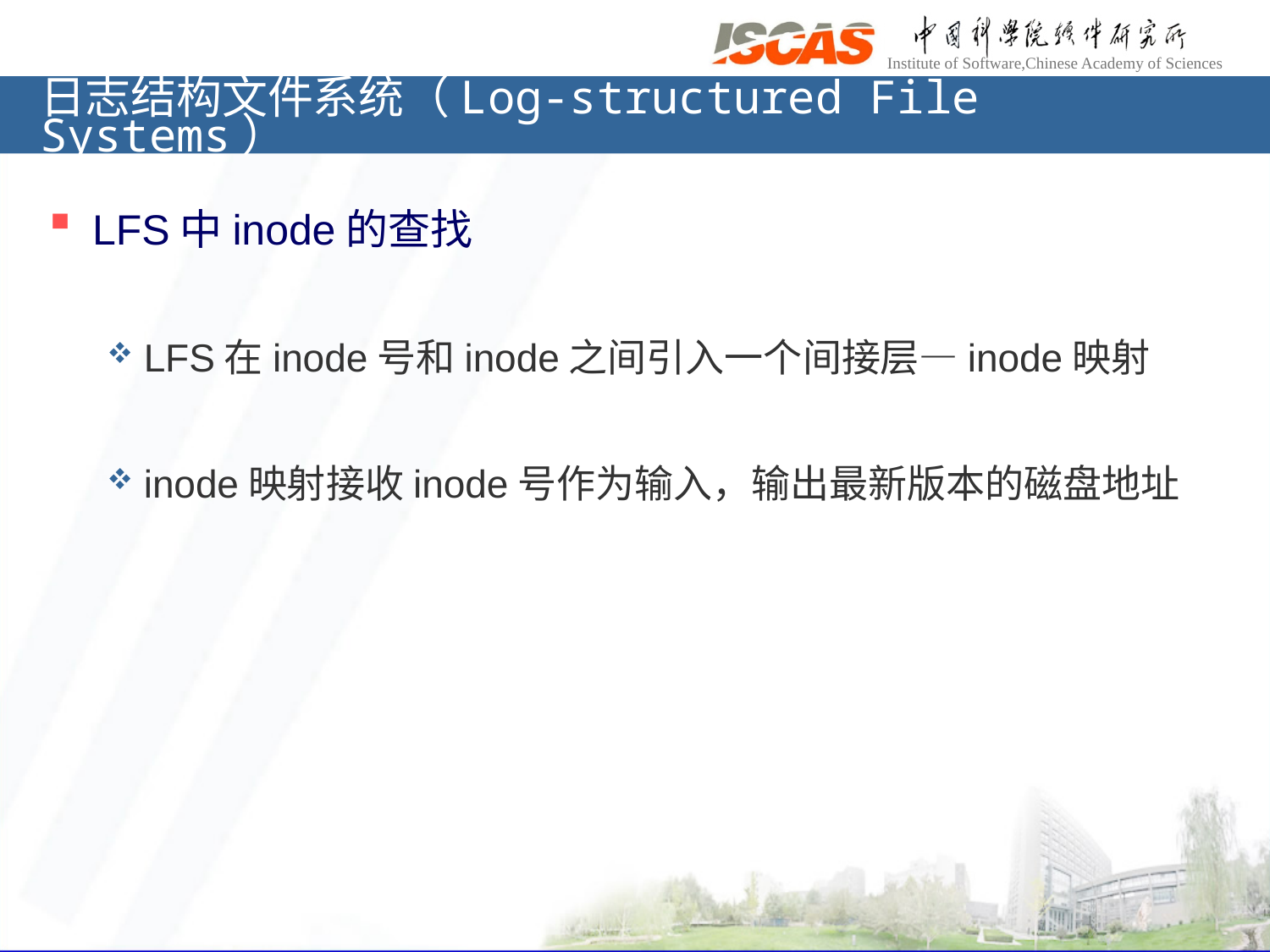

# 日志结构文件系统（Log-structured File Systems）
LFS中inode的查找

LFS在inode号和inode之间引入一个间接层—inode映射

inode映射接收inode号作为输入，输出最新版本的磁盘地址